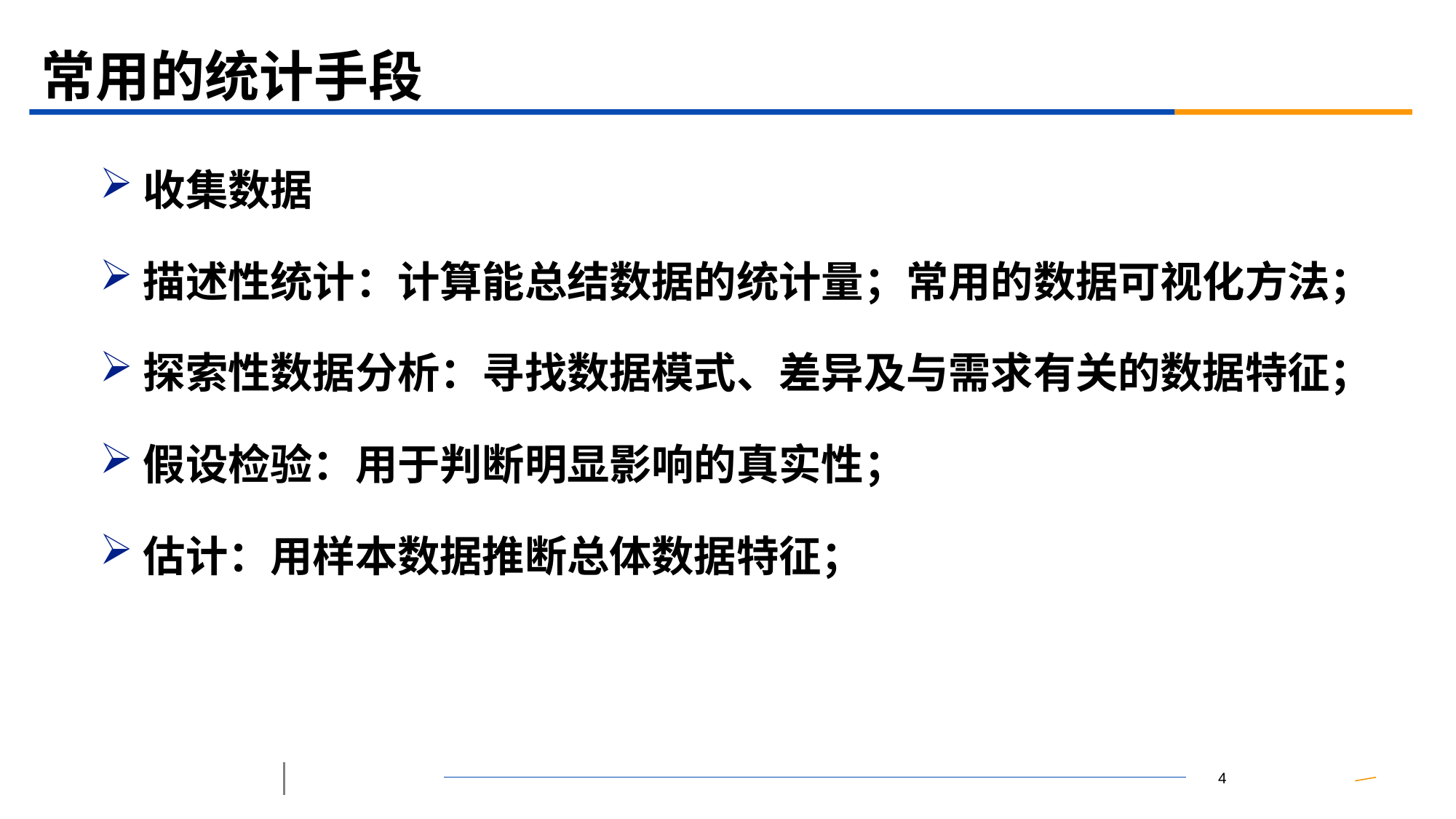

# 常用的统计手段
收集数据
描述性统计：计算能总结数据的统计量；常用的数据可视化方法；
探索性数据分析：寻找数据模式、差异及与需求有关的数据特征；
假设检验：用于判断明显影响的真实性；
估计：用样本数据推断总体数据特征；